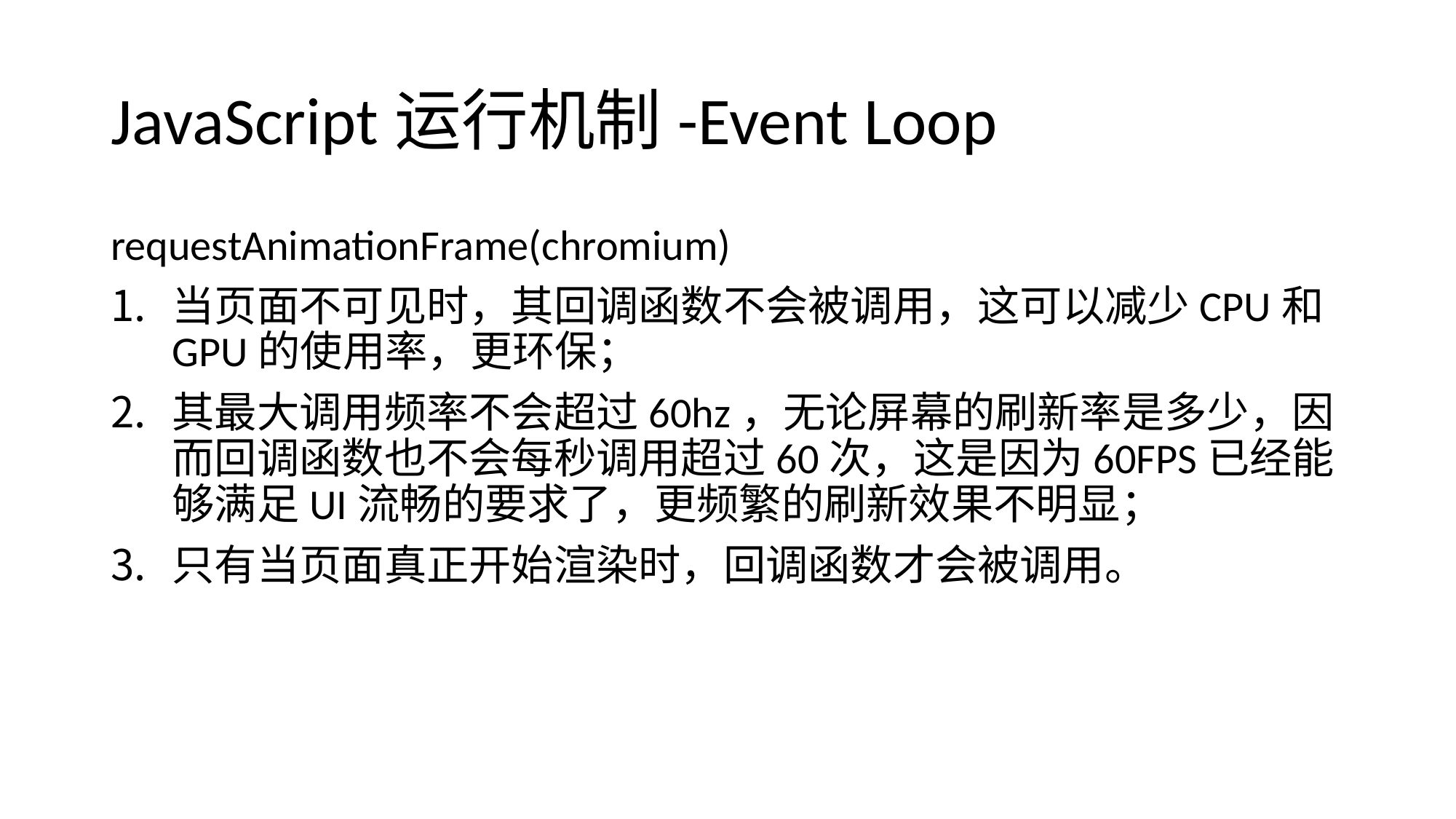

# JavaScript运行机制-Event Loop
requestAnimationFrame(chromium)
当页面不可见时，其回调函数不会被调用，这可以减少CPU和GPU的使用率，更环保；
其最大调用频率不会超过60hz，无论屏幕的刷新率是多少，因而回调函数也不会每秒调用超过60次，这是因为60FPS已经能够满足UI流畅的要求了，更频繁的刷新效果不明显；
只有当页面真正开始渲染时，回调函数才会被调用。